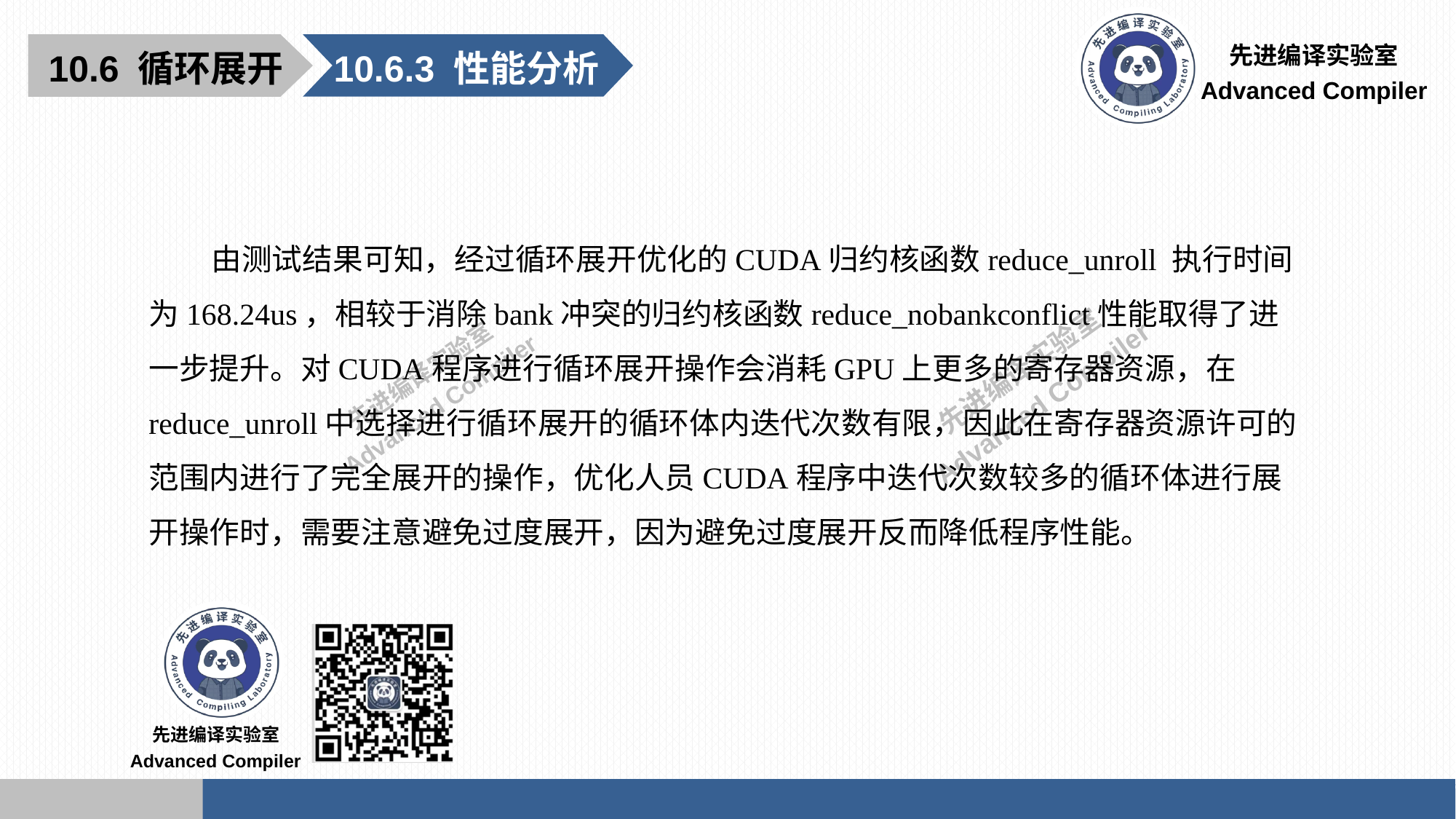

10.6.3 性能分析
10.6 循环展开

      由测试结果可知，经过循环展开优化的CUDA归约核函数reduce_unroll 执行时间为168.24us，相较于消除bank冲突的归约核函数reduce_nobankconflict性能取得了进一步提升。对CUDA程序进行循环展开操作会消耗GPU上更多的寄存器资源，在reduce_unroll中选择进行循环展开的循环体内迭代次数有限，因此在寄存器资源许可的范围内进行了完全展开的操作，优化人员CUDA程序中迭代次数较多的循环体进行展开操作时，需要注意避免过度展开，因为避免过度展开反而降低程序性能。